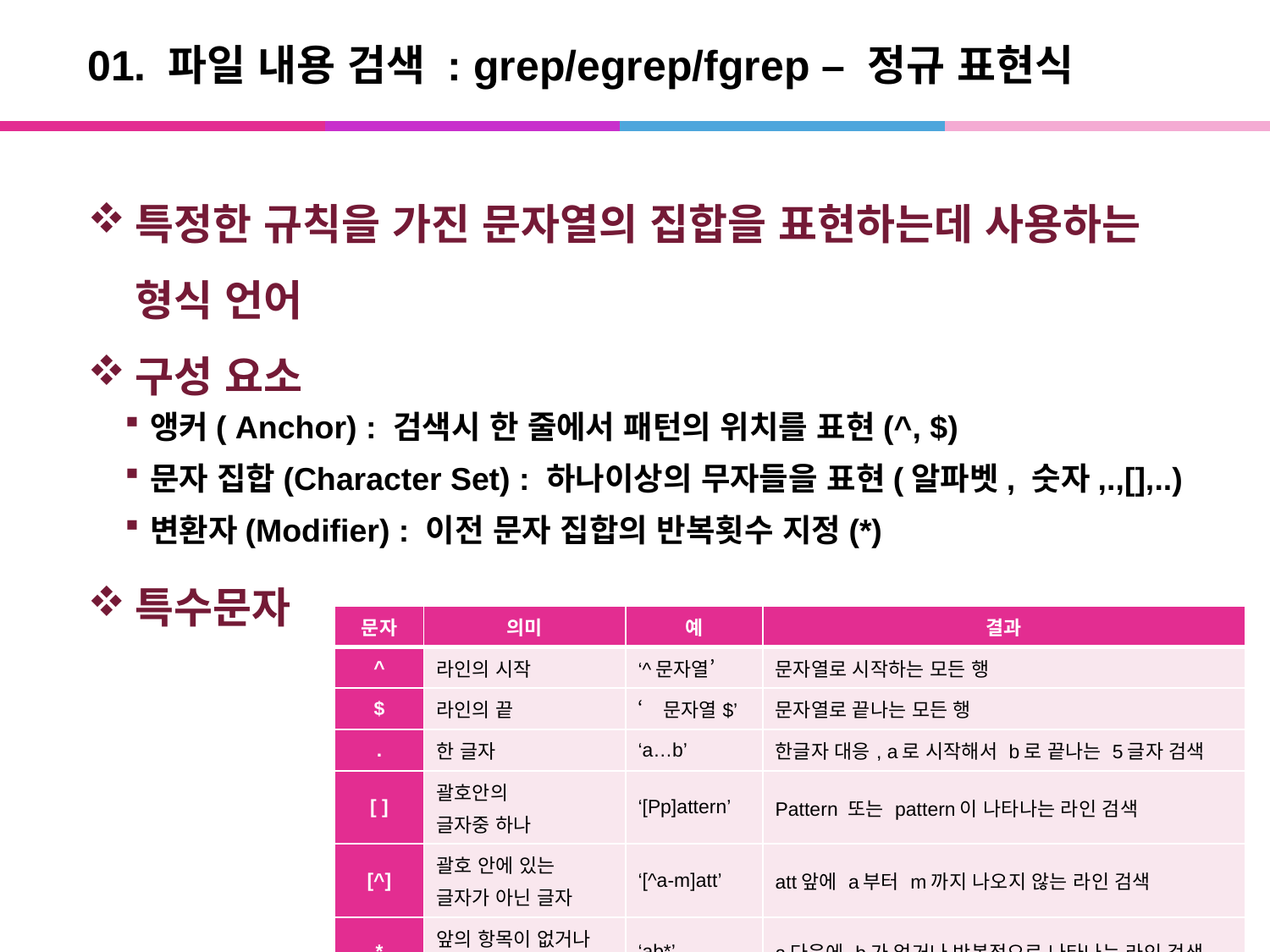

# 01. 파일 내용 검색 : grep/egrep/fgrep – 정규 표현식
특정한 규칙을 가진 문자열의 집합을 표현하는데 사용하는 형식 언어
구성 요소
앵커( Anchor) : 검색시 한 줄에서 패턴의 위치를 표현(^, $)
문자 집합(Character Set) : 하나이상의 무자들을 표현(알파벳, 숫자,.,[],..)
변환자(Modifier) : 이전 문자 집합의 반복횟수 지정(*)
특수문자

| 문자 | 의미 | 예 | 결과 |
| --- | --- | --- | --- |
| ^ | 라인의 시작 | ‘^문자열’ | 문자열로 시작하는 모든 행 |
| $ | 라인의 끝 | ‘문자열$’ | 문자열로 끝나는 모든 행 |
| . | 한 글자 | ‘a…b’ | 한글자 대응, a로 시작해서 b로 끝나는 5글자 검색 |
| [ ] | 괄호안의 글자중 하나 | ‘[Pp]attern’ | Pattern 또는 pattern이 나타나는 라인 검색 |
| [^] | 괄호 안에 있는 글자가 아닌 글자 | ‘[^a-m]att’ | att앞에 a부터 m까지 나오지 않는 라인 검색 |
| \* | 앞의 항목이 없거나 여러 번 반복 | ‘ab\*’ | a다음에 b가 없거나 반복적으로 나타나는 라인 검색 |